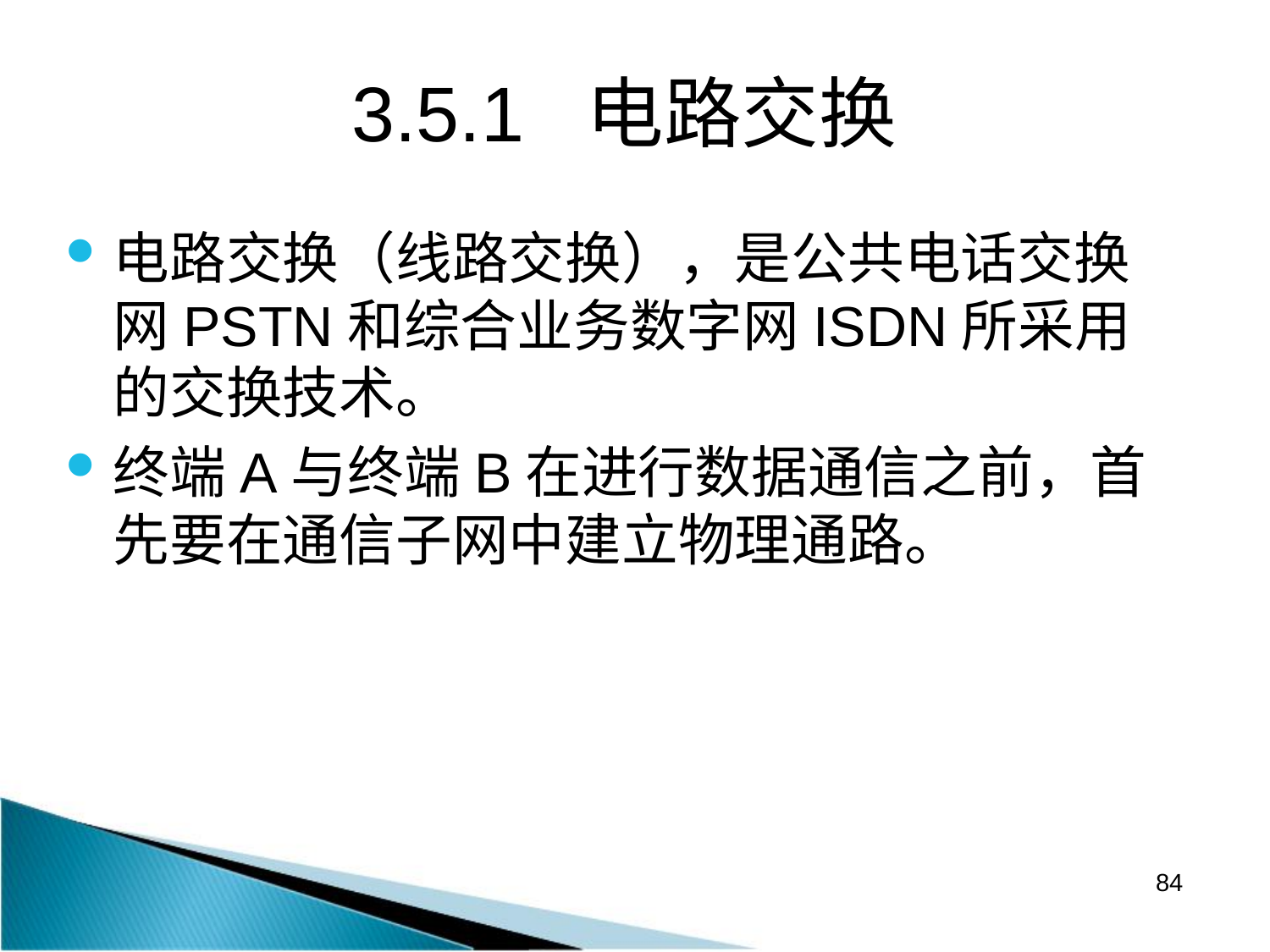

# 3.5.1  电路交换
电路交换（线路交换），是公共电话交换网PSTN和综合业务数字网ISDN所采用的交换技术。
终端A与终端B在进行数据通信之前，首先要在通信子网中建立物理通路。
84